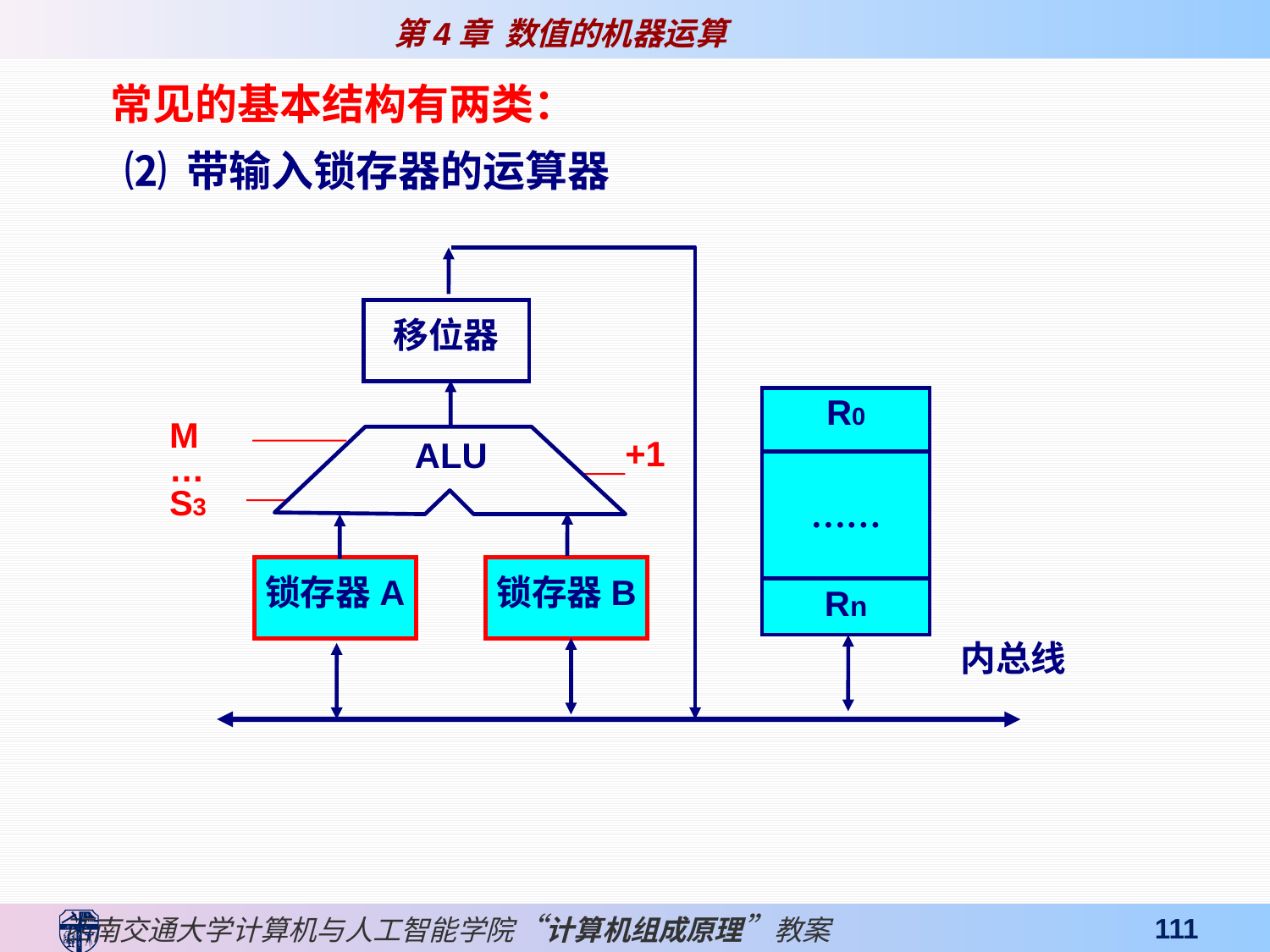

常见的基本结构有两类：
⑵ 带输入锁存器的运算器

移位器

锁存器A
锁存器B
R0

ALU

……

Rn
内总线

+1
    M
    …
    S3